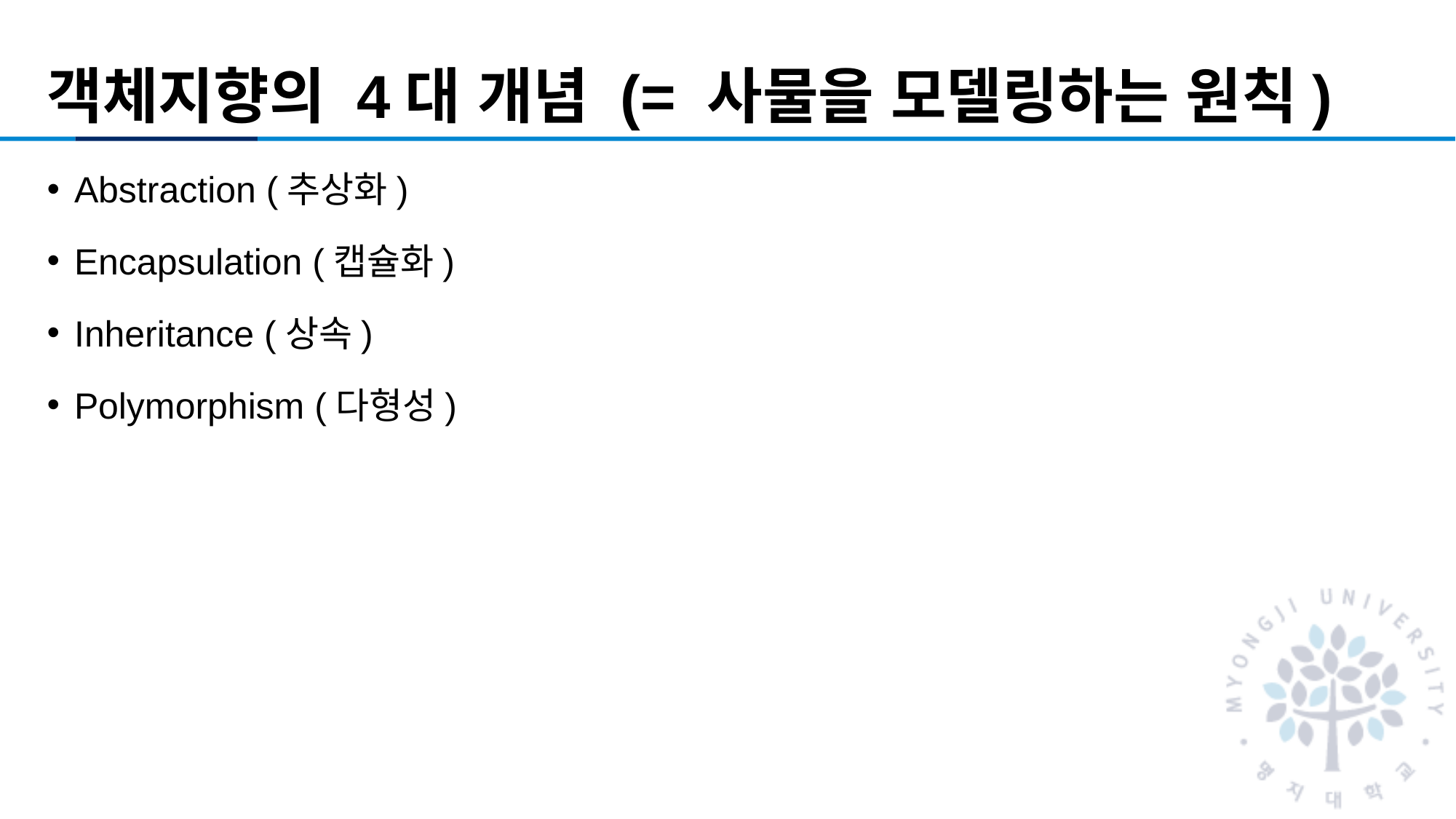

# 객체지향의 4대 개념 (= 사물을 모델링하는 원칙)
Abstraction (추상화)
Encapsulation (캡슐화)
Inheritance (상속)
Polymorphism (다형성)